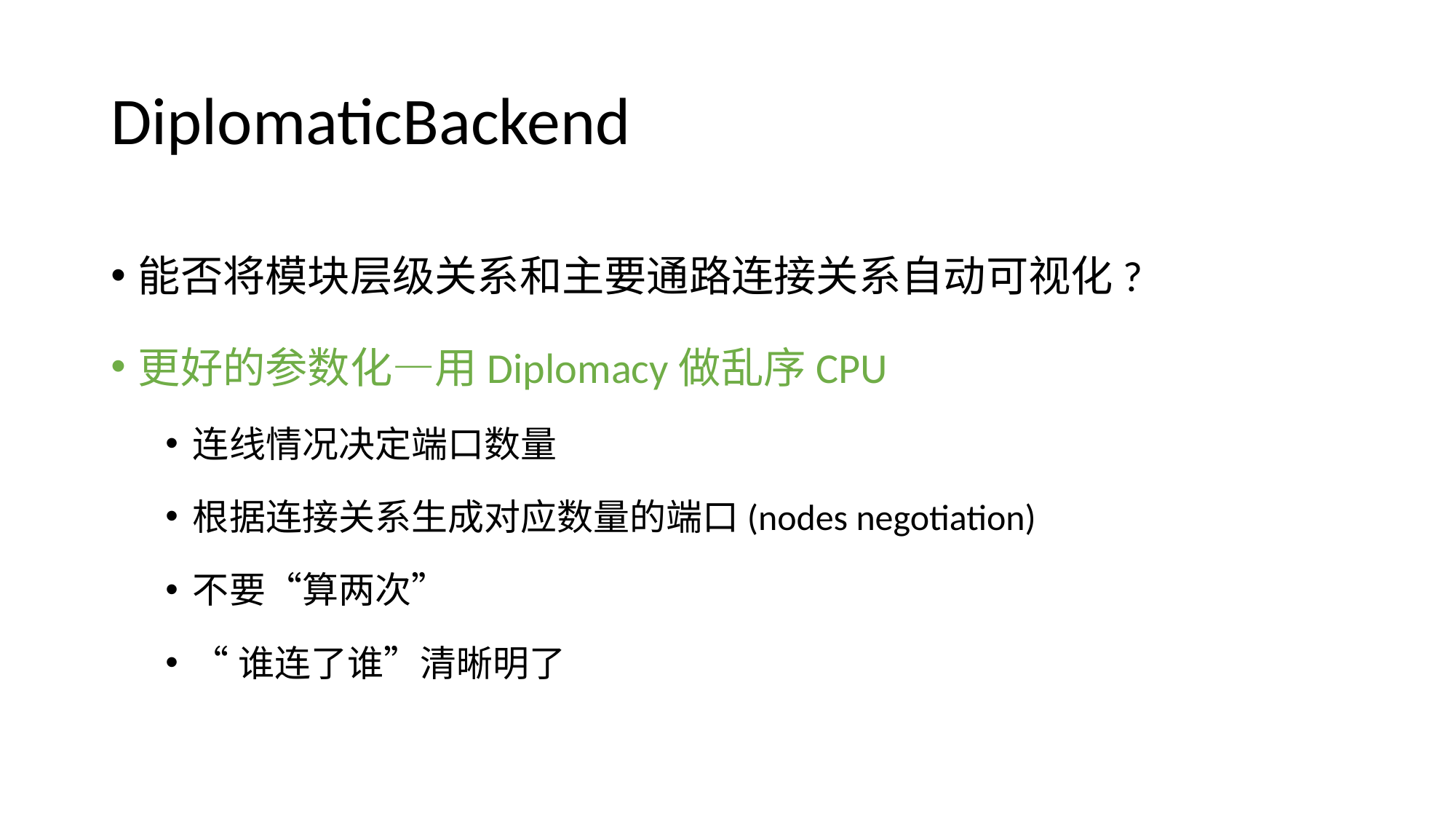

# DiplomaticBackend
能否将模块层级关系和主要通路连接关系自动可视化?
更好的参数化—用Diplomacy做乱序CPU
连线情况决定端口数量
根据连接关系生成对应数量的端口(nodes negotiation)
不要“算两次”
“谁连了谁”清晰明了